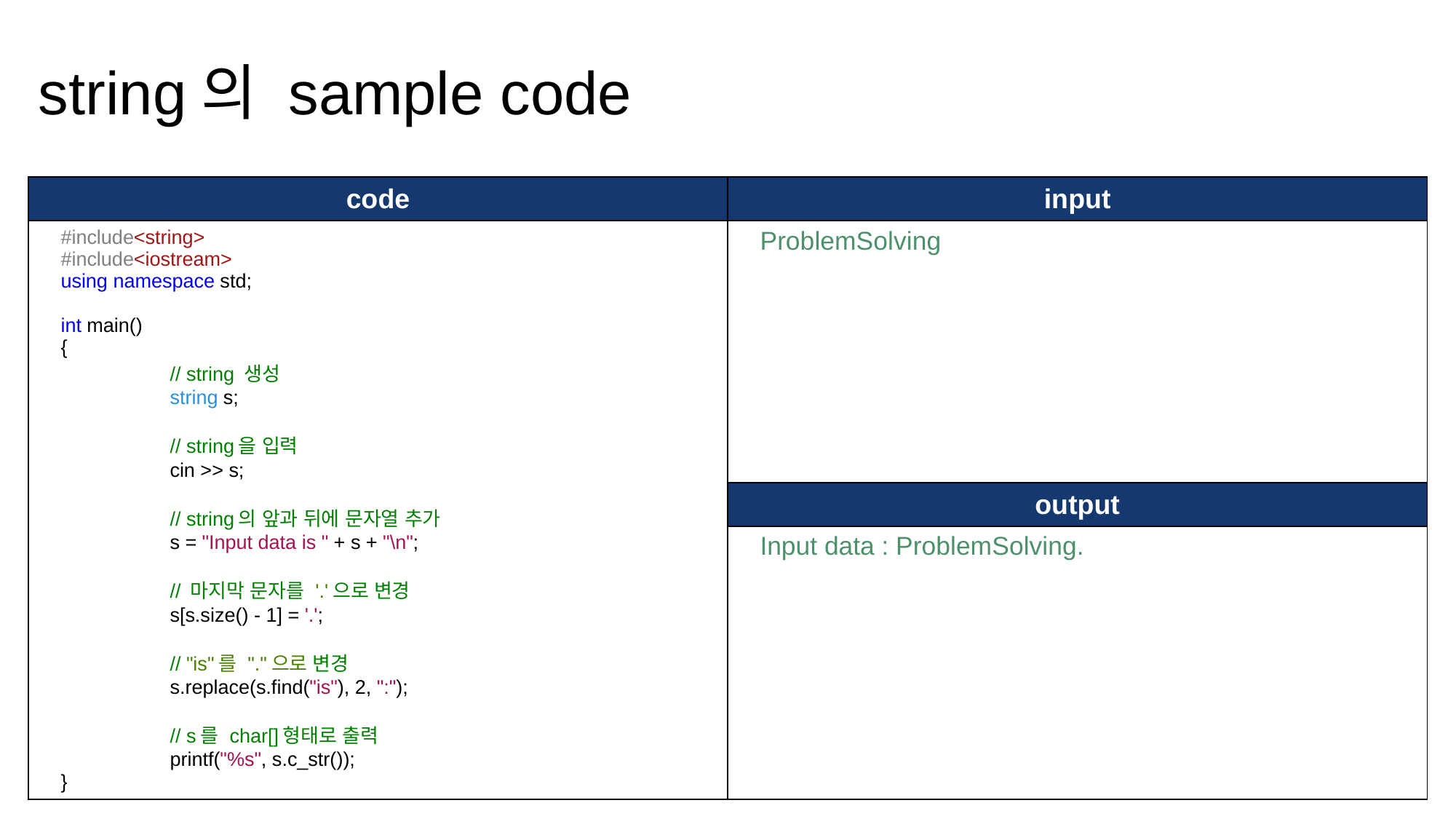

string의 sample code
| code | input |
| --- | --- |
| #include<string> #include<iostream> using namespace std; int main() { // string 생성 string s; // string을 입력 cin >> s; // string의 앞과 뒤에 문자열 추가 s = "Input data is " + s + "\n"; // 마지막 문자를 '.'으로 변경 s[s.size() - 1] = '.'; // "is"를 "."으로 변경 s.replace(s.find("is"), 2, ":"); // s를 char[]형태로 출력 printf("%s", s.c\_str()); } | ProblemSolving |
|  | output |
|  | Input data : ProblemSolving. |